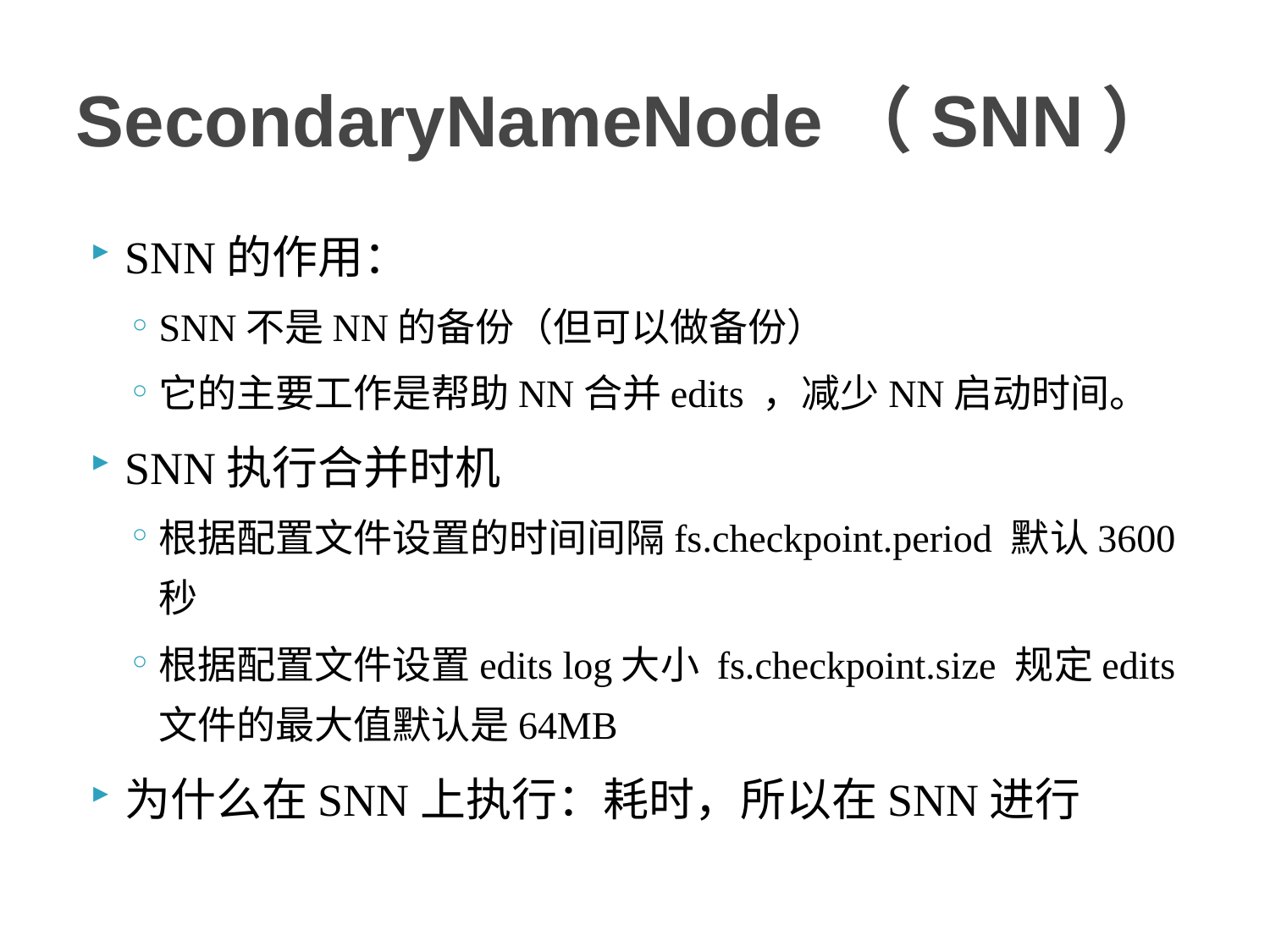

# SecondaryNameNode（SNN）
SNN的作用：
SNN不是NN的备份（但可以做备份）
它的主要工作是帮助NN合并edits ，减少NN启动时间。
SNN执行合并时机
根据配置文件设置的时间间隔fs.checkpoint.period 默认3600秒
根据配置文件设置edits log大小 fs.checkpoint.size 规定edits文件的最大值默认是64MB
为什么在SNN上执行：耗时，所以在SNN进行